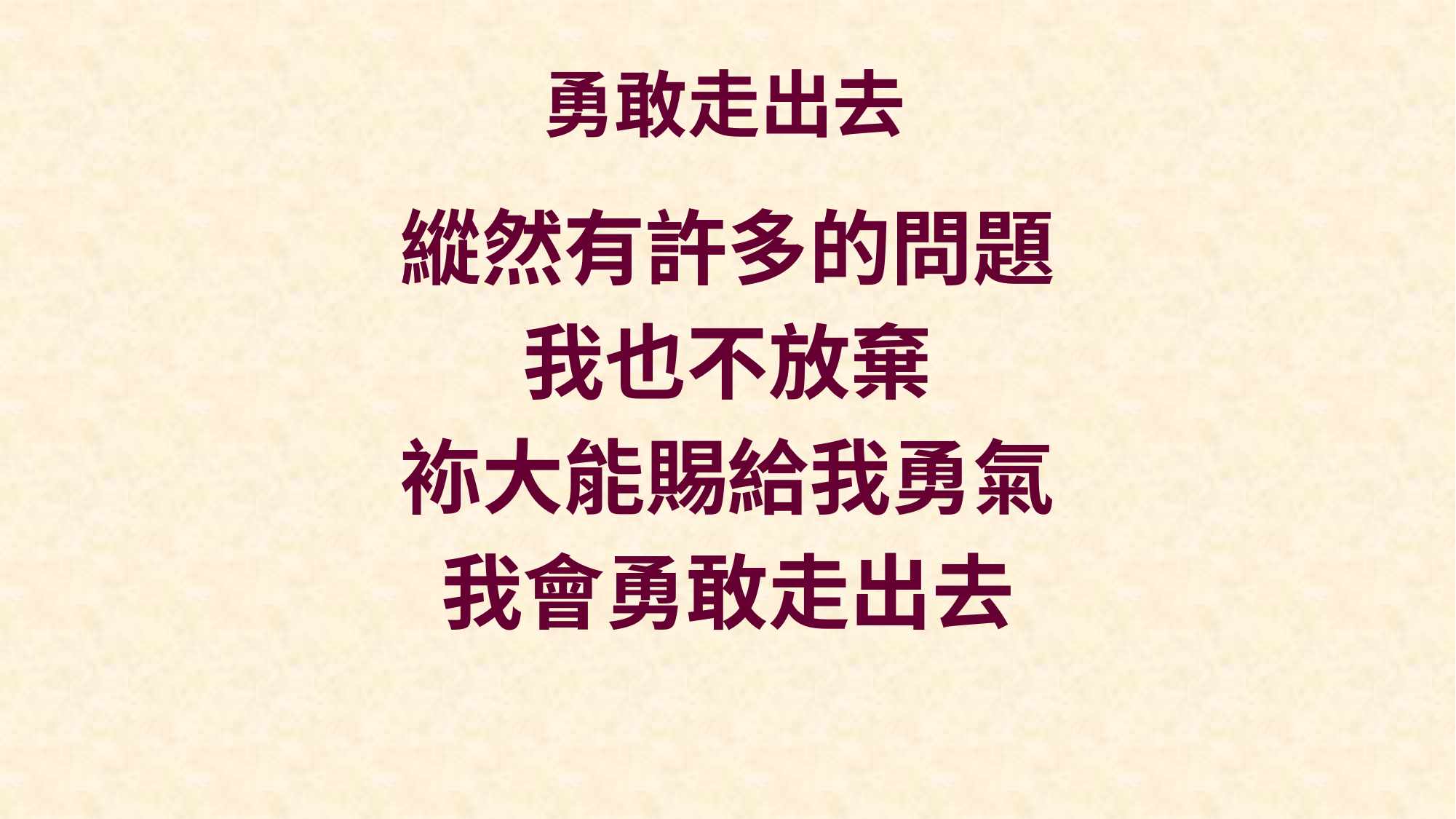

# 勇敢走出去
縱然有許多的問題
我也不放棄
袮大能賜給我勇氣
我會勇敢走出去